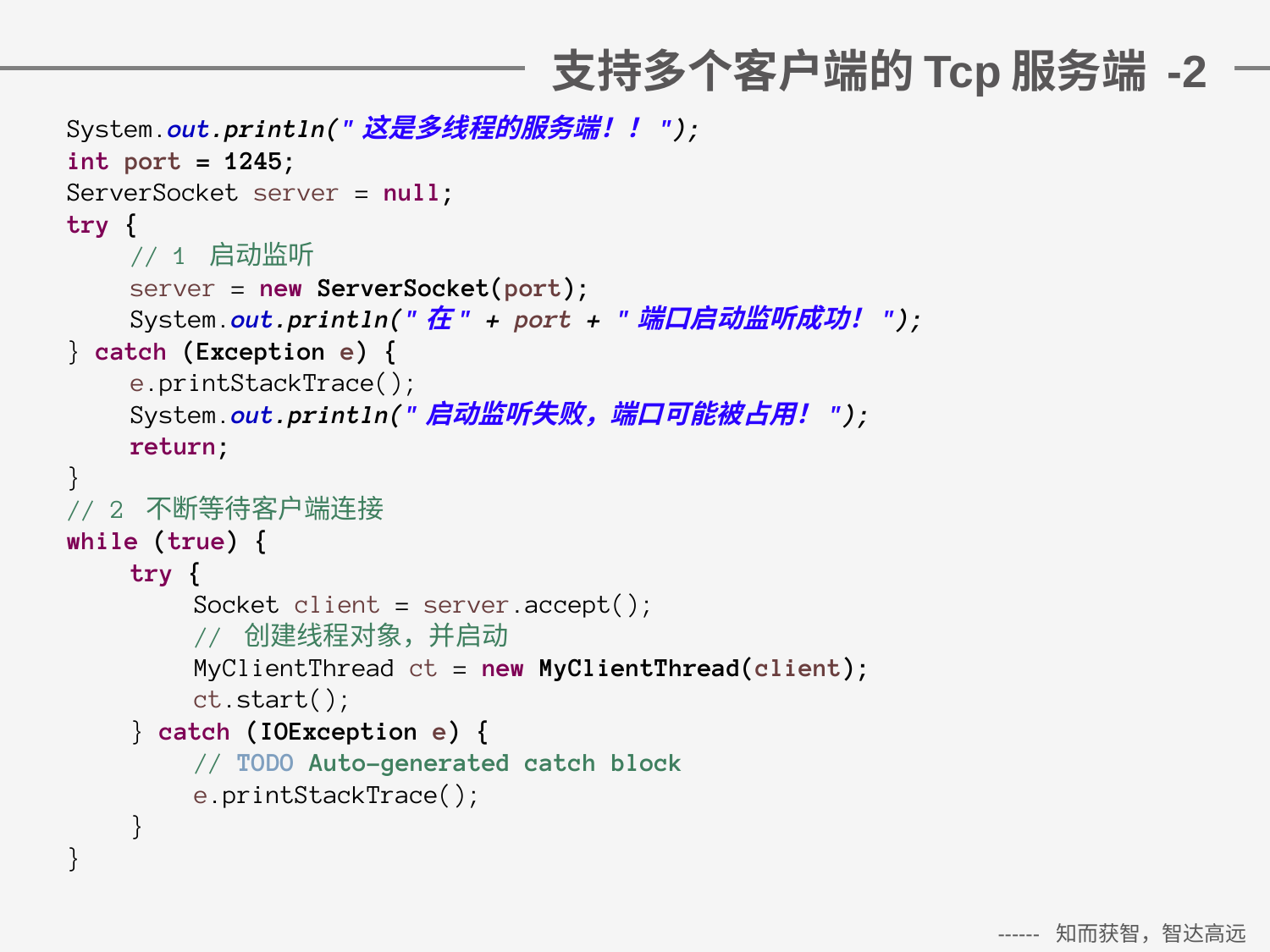

# 支持多个客户端的Tcp服务端 -2
System.out.println("这是多线程的服务端！！");
int port = 1245;
ServerSocket server = null;
try {
// 1 启动监听
server = new ServerSocket(port);
System.out.println("在" + port + "端口启动监听成功！");
} catch (Exception e) {
e.printStackTrace();
System.out.println("启动监听失败，端口可能被占用！");
return;
}
// 2 不断等待客户端连接
while (true) {
try {
Socket client = server.accept();
// 创建线程对象，并启动
MyClientThread ct = new MyClientThread(client);
ct.start();
} catch (IOException e) {
// TODO Auto-generated catch block
e.printStackTrace();
}
}